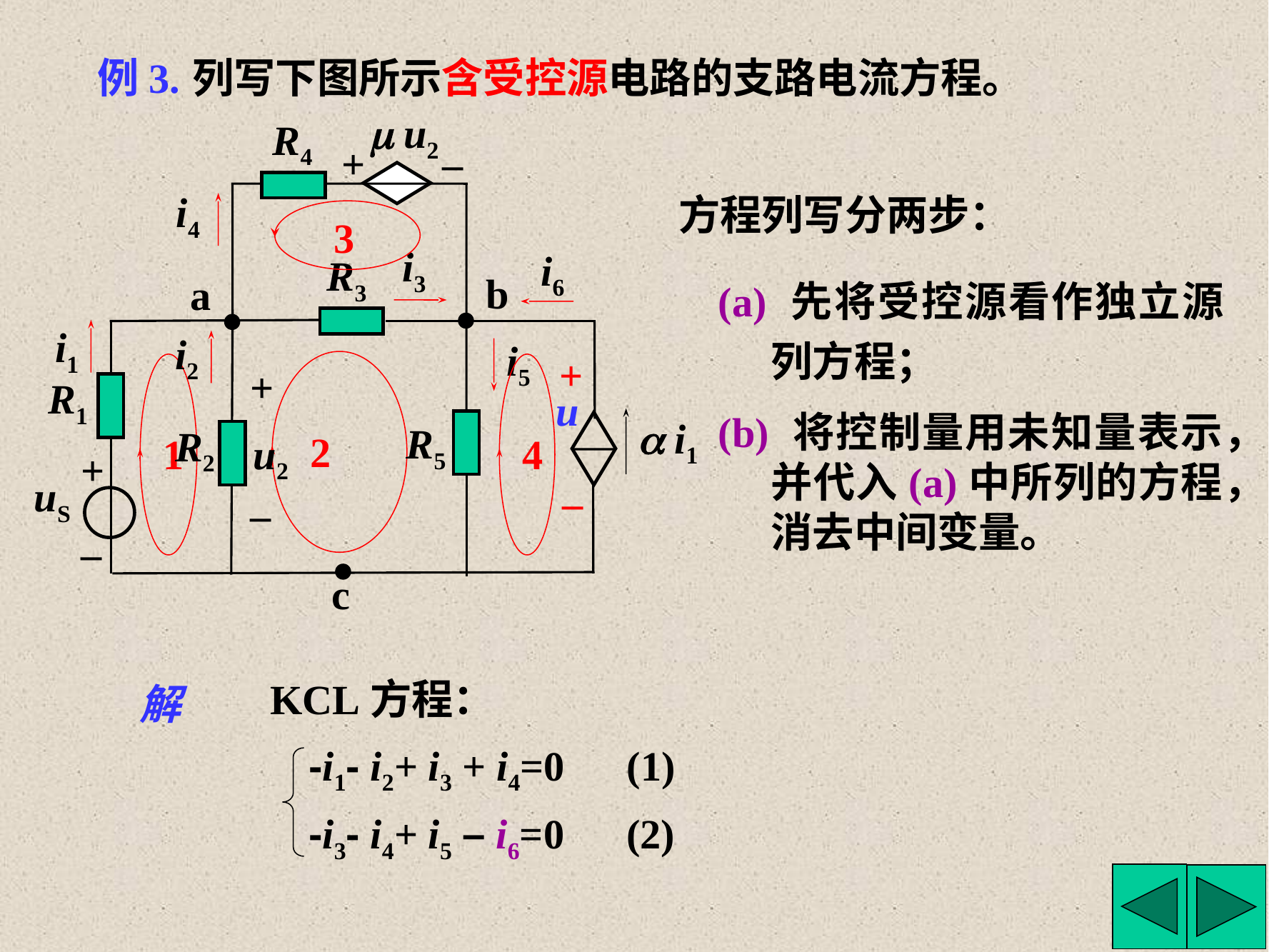

例3.
列写下图所示含受控源电路的支路电流方程。
μ u2
R4
+
–

i4

3

i3
i6
R3
b
a

i1

i2
i5

+

2

1

+

4

R1

u
α i1

R5

R2

u2
+

uS
–

–

–
c

方程列写分两步：
(a) 先将受控源看作独立源列方程；
(b) 将控制量用未知量表示，并代入(a)中所列的方程，消去中间变量。
KCL方程：
解
-i1- i2+ i3 + i4=0      (1)
-i3- i4+ i5 – i6=0      (2)